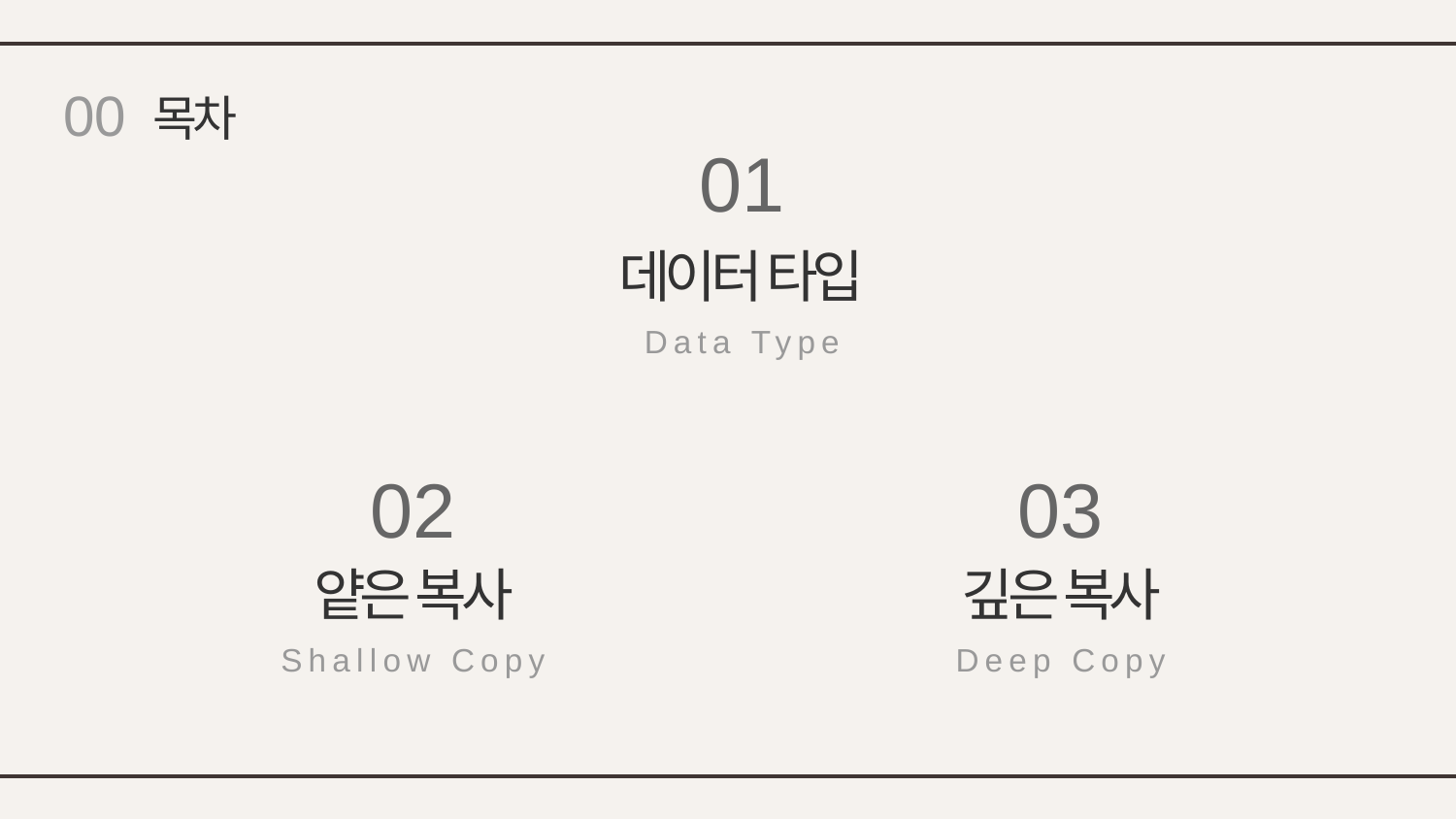

00
목차
01
데이터 타입
Data Type
02
03
얕은 복사
깊은 복사
Shallow Copy
Deep Copy